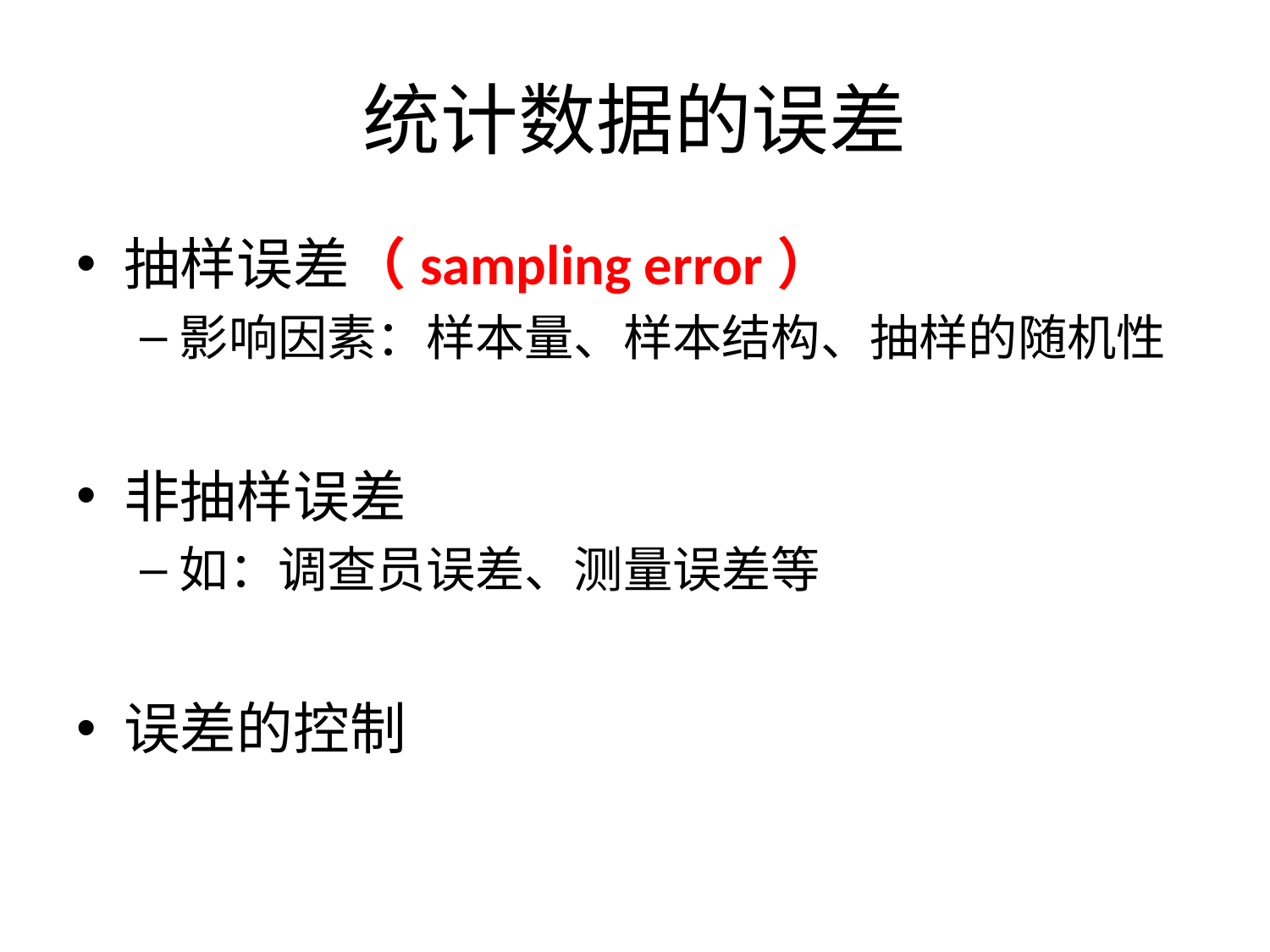

# 统计数据的误差
抽样误差（sampling error）
影响因素：样本量、样本结构、抽样的随机性

非抽样误差
如：调查员误差、测量误差等

误差的控制